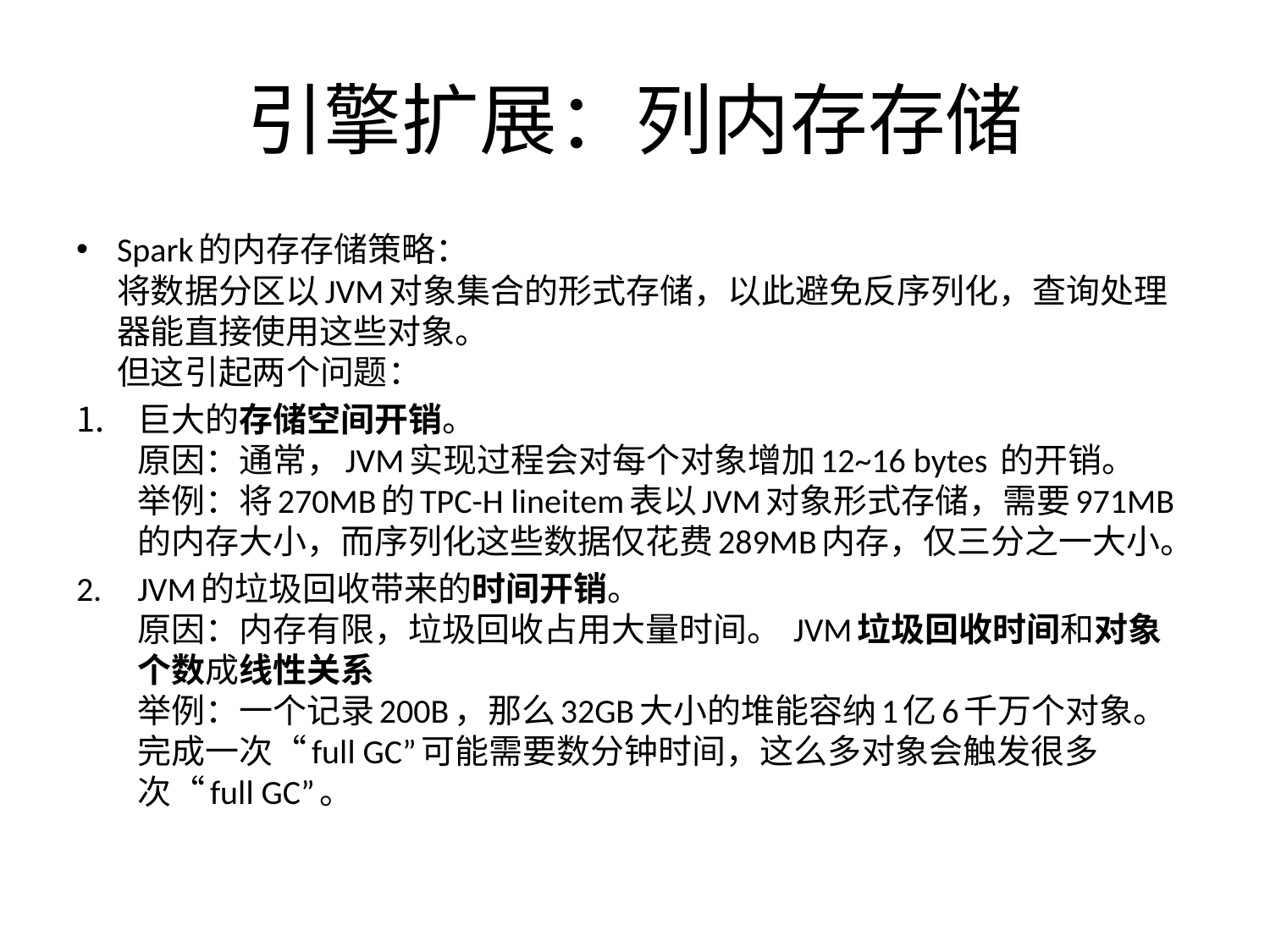

# 引擎扩展：列内存存储
Spark的内存存储策略：
将数据分区以JVM对象集合的形式存储，以此避免反序列化，查询处理器能直接使用这些对象。
但这引起两个问题：
巨大的存储空间开销。
原因：通常，JVM实现过程会对每个对象增加12~16 bytes 的开销。
举例：将270MB的TPC-H lineitem表以JVM对象形式存储，需要971MB的内存大小，而序列化这些数据仅花费289MB内存，仅三分之一大小。
JVM的垃圾回收带来的时间开销。
原因：内存有限，垃圾回收占用大量时间。 JVM垃圾回收时间和对象个数成线性关系
举例：一个记录200B，那么32GB大小的堆能容纳1亿6千万个对象。完成一次“full GC”可能需要数分钟时间，这么多对象会触发很多次“full GC”。